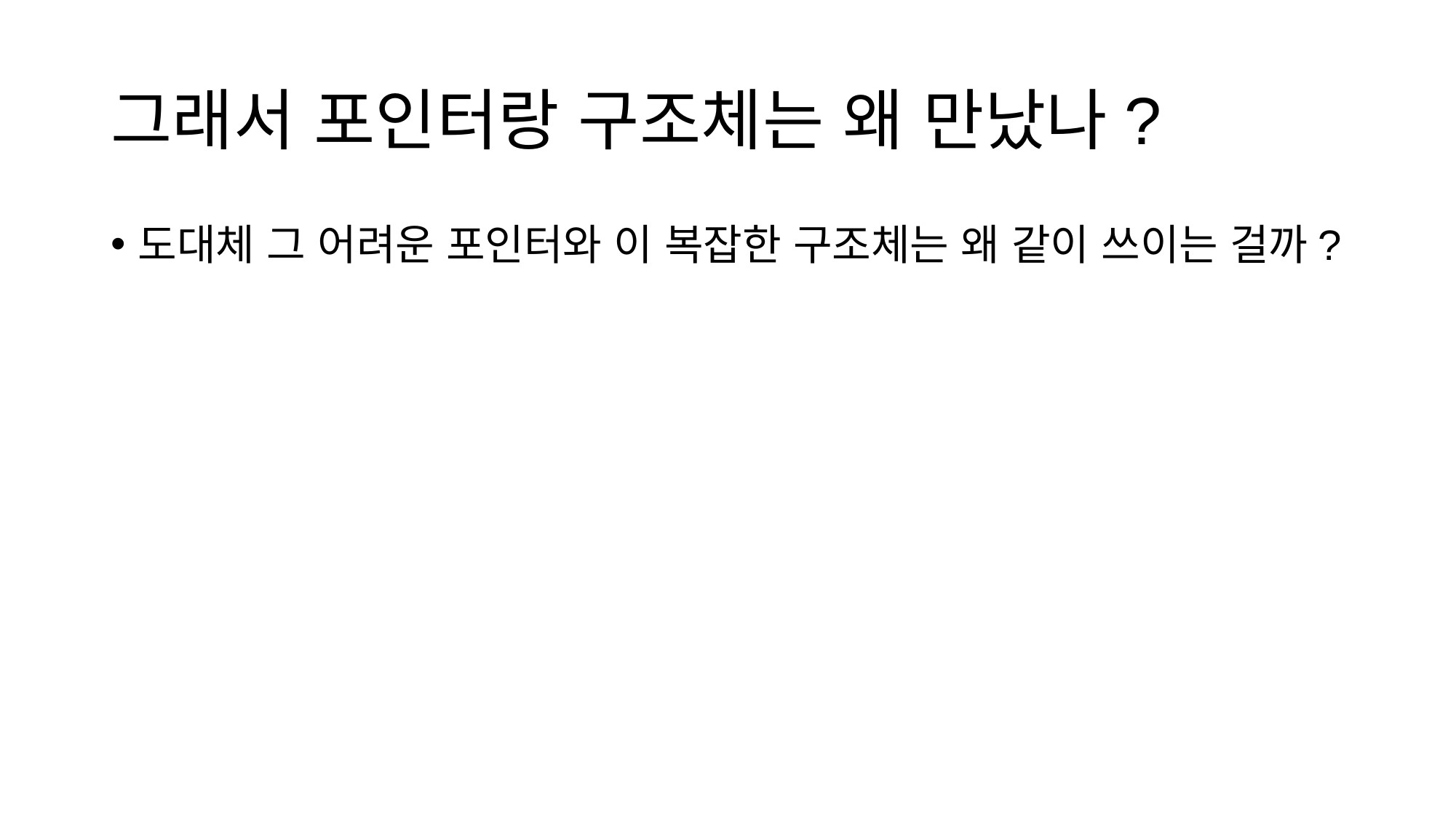

# 그래서 포인터랑 구조체는 왜 만났나?
도대체 그 어려운 포인터와 이 복잡한 구조체는 왜 같이 쓰이는 걸까?